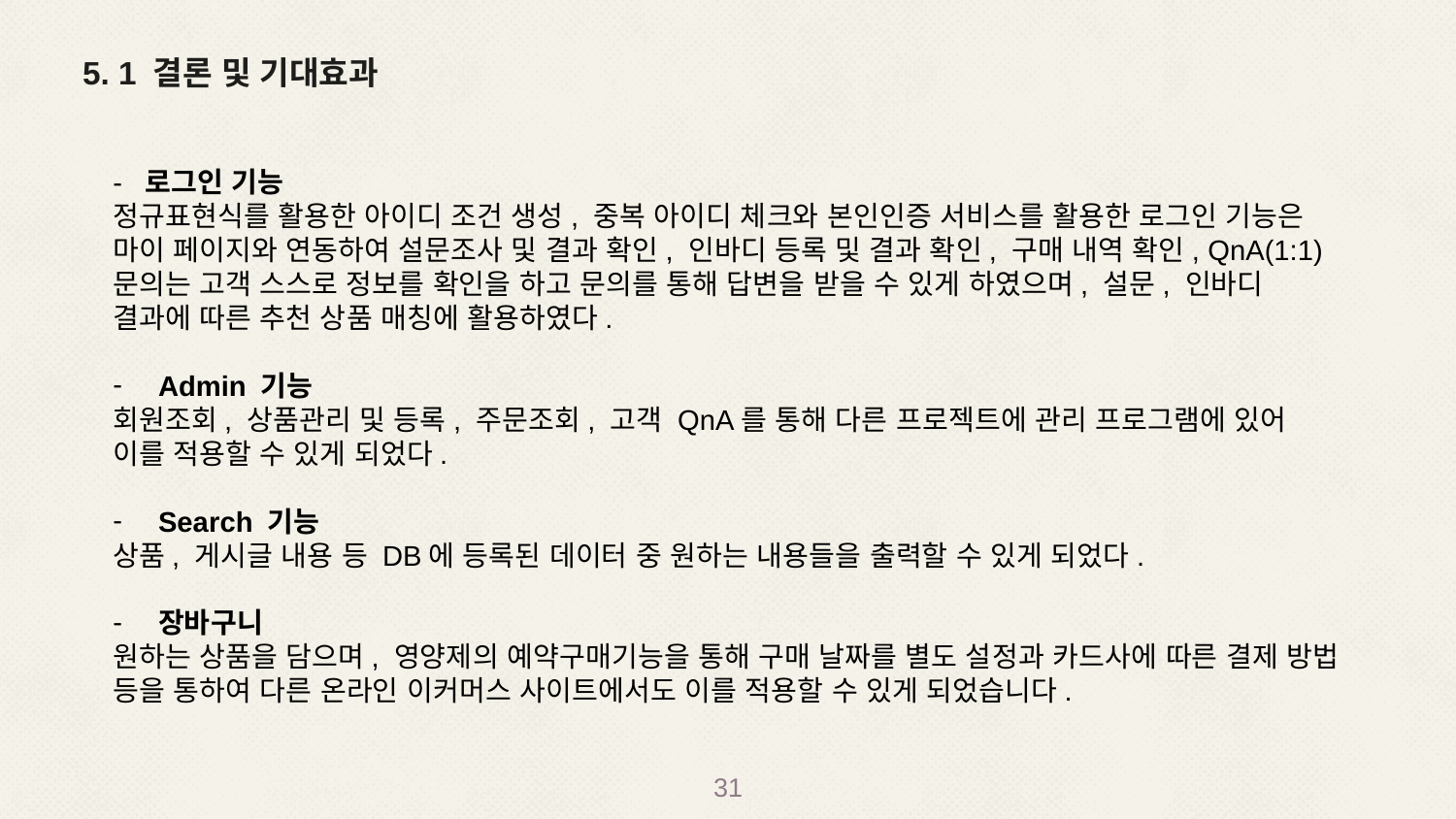

5. 1 결론 및 기대효과

-  로그인 기능
정규표현식를 활용한 아이디 조건 생성, 중복 아이디 체크와 본인인증 서비스를 활용한 로그인 기능은 마이 페이지와 연동하여 설문조사 및 결과 확인, 인바디 등록 및 결과 확인, 구매 내역 확인, QnA(1:1) 문의는 고객 스스로 정보를 확인을 하고 문의를 통해 답변을 받을 수 있게 하였으며, 설문, 인바디 결과에 따른 추천 상품 매칭에 활용하였다.

Admin 기능
회원조회, 상품관리 및 등록, 주문조회, 고객 QnA를 통해 다른 프로젝트에 관리 프로그램에 있어 이를 적용할 수 있게 되었다.

Search 기능
상품, 게시글 내용 등 DB에 등록된 데이터 중 원하는 내용들을 출력할 수 있게 되었다.

장바구니
원하는 상품을 담으며, 영양제의 예약구매기능을 통해 구매 날짜를 별도 설정과 카드사에 따른 결제 방법 등을 통하여 다른 온라인 이커머스 사이트에서도 이를 적용할 수 있게 되었습니다.
31